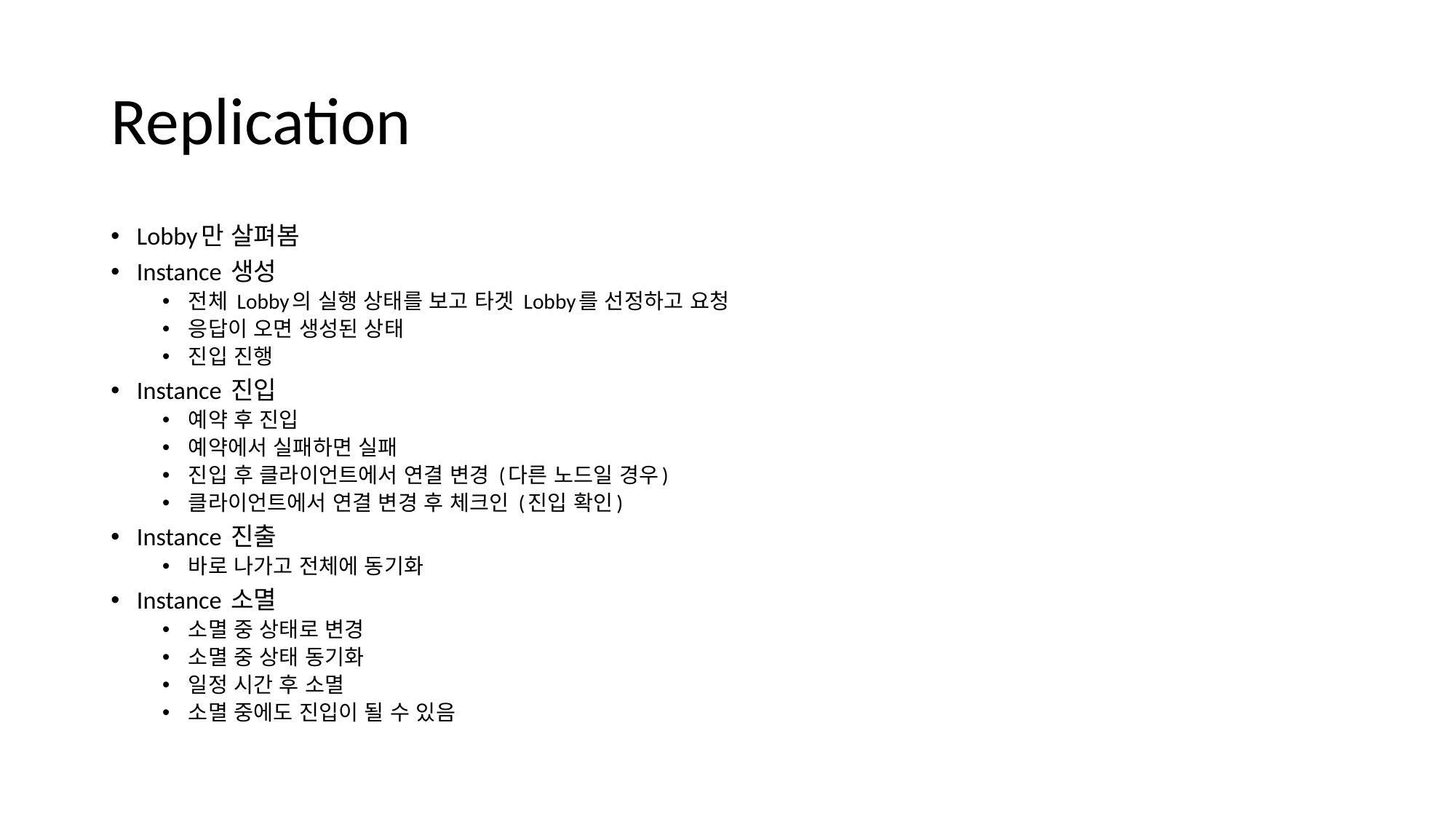

# Replication
Lobby만 살펴봄
Instance 생성
전체 Lobby의 실행 상태를 보고 타겟 Lobby를 선정하고 요청
응답이 오면 생성된 상태
진입 진행
Instance 진입
예약 후 진입
예약에서 실패하면 실패
진입 후 클라이언트에서 연결 변경 (다른 노드일 경우)
클라이언트에서 연결 변경 후 체크인 (진입 확인)
Instance 진출
바로 나가고 전체에 동기화
Instance 소멸
소멸 중 상태로 변경
소멸 중 상태 동기화
일정 시간 후 소멸
소멸 중에도 진입이 될 수 있음